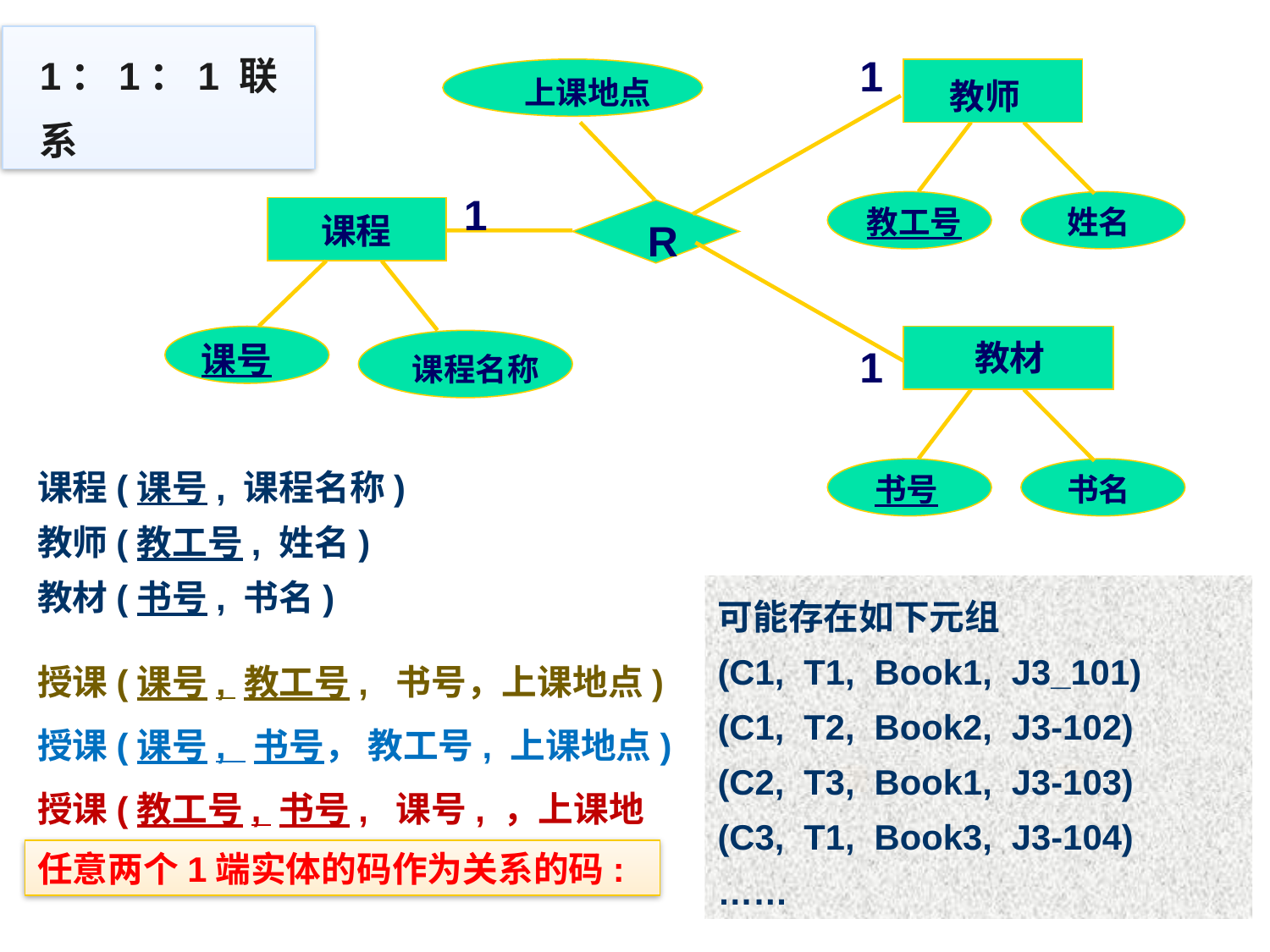

1：1：1 联系
1

上课地点
教师

1

教工号
姓名

课程
R

教材

课号
1
课程名称

书号
书名
课程(课号, 课程名称)
教师(教工号, 姓名)
教材(书号, 书名)
可能存在如下元组
(C1,  T1,  Book1,  J3_101)
(C1,  T2,  Book2,  J3-102)
(C2,  T3,  Book1,  J3-103)
(C3,  T1,  Book3,  J3-104)
……
授课(课号, 教工号,  书号，上课地点)
授课(课号,  书号， 教工号, 上课地点)
授课(教工号, 书号,  课号, ，上课地点)
任意两个1端实体的码作为关系的码: